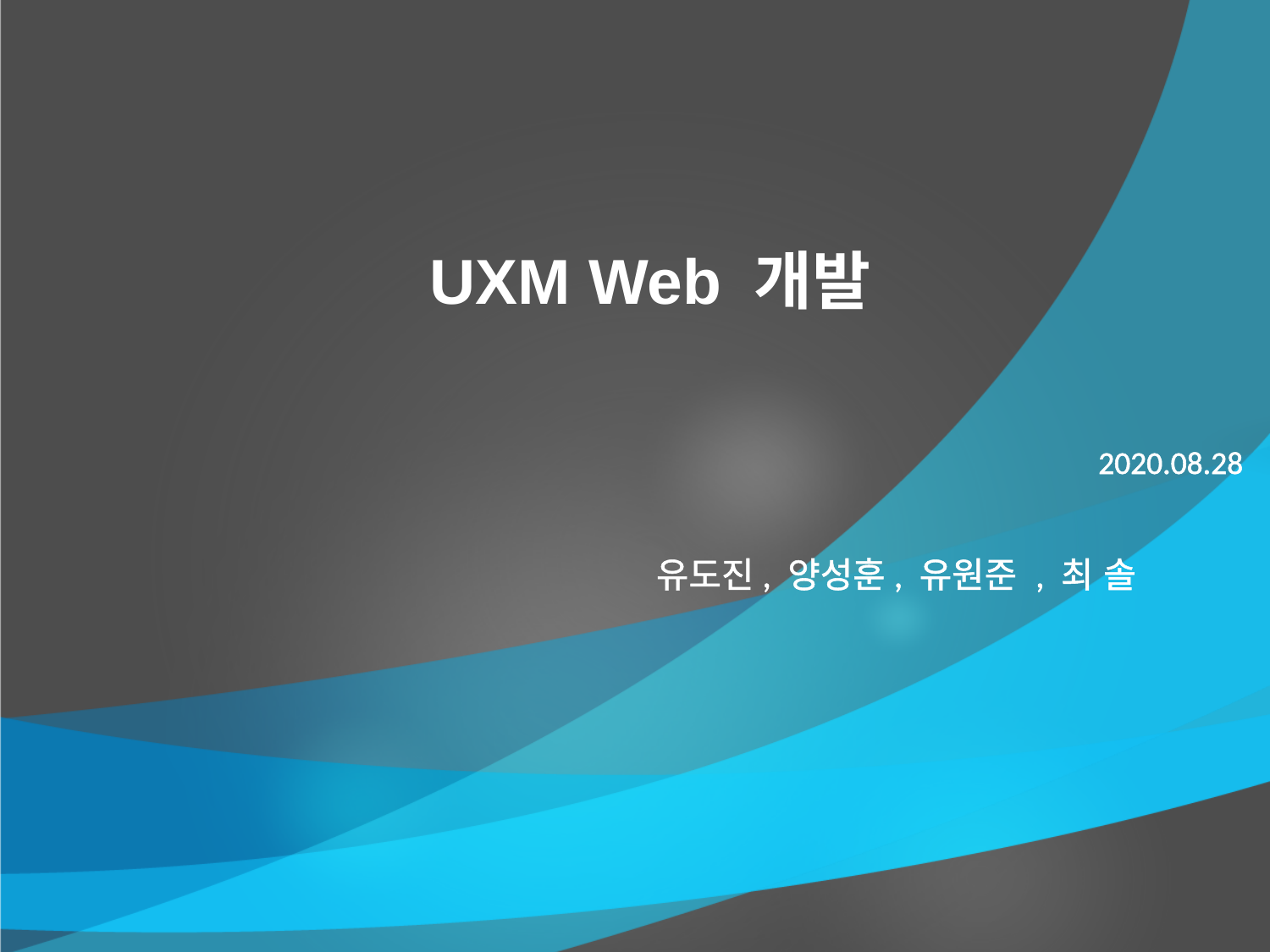

# UXM Web 개발
2020.08.28
유도진, 양성훈, 유원준 , 최 솔